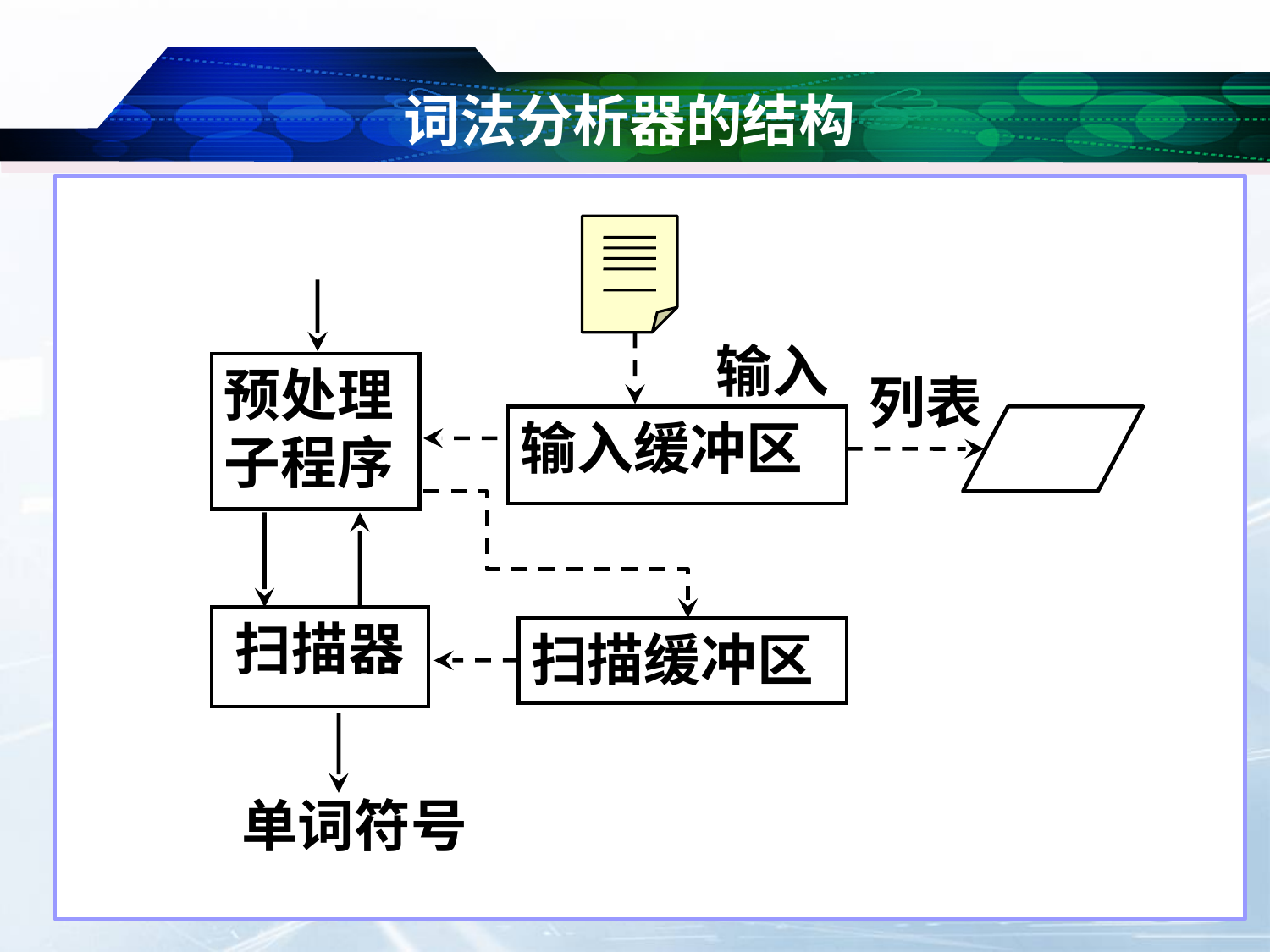

# 词法分析器的结构

输入
预处理子程序
列表
输入缓冲区

扫描器
扫描缓冲区

单词符号